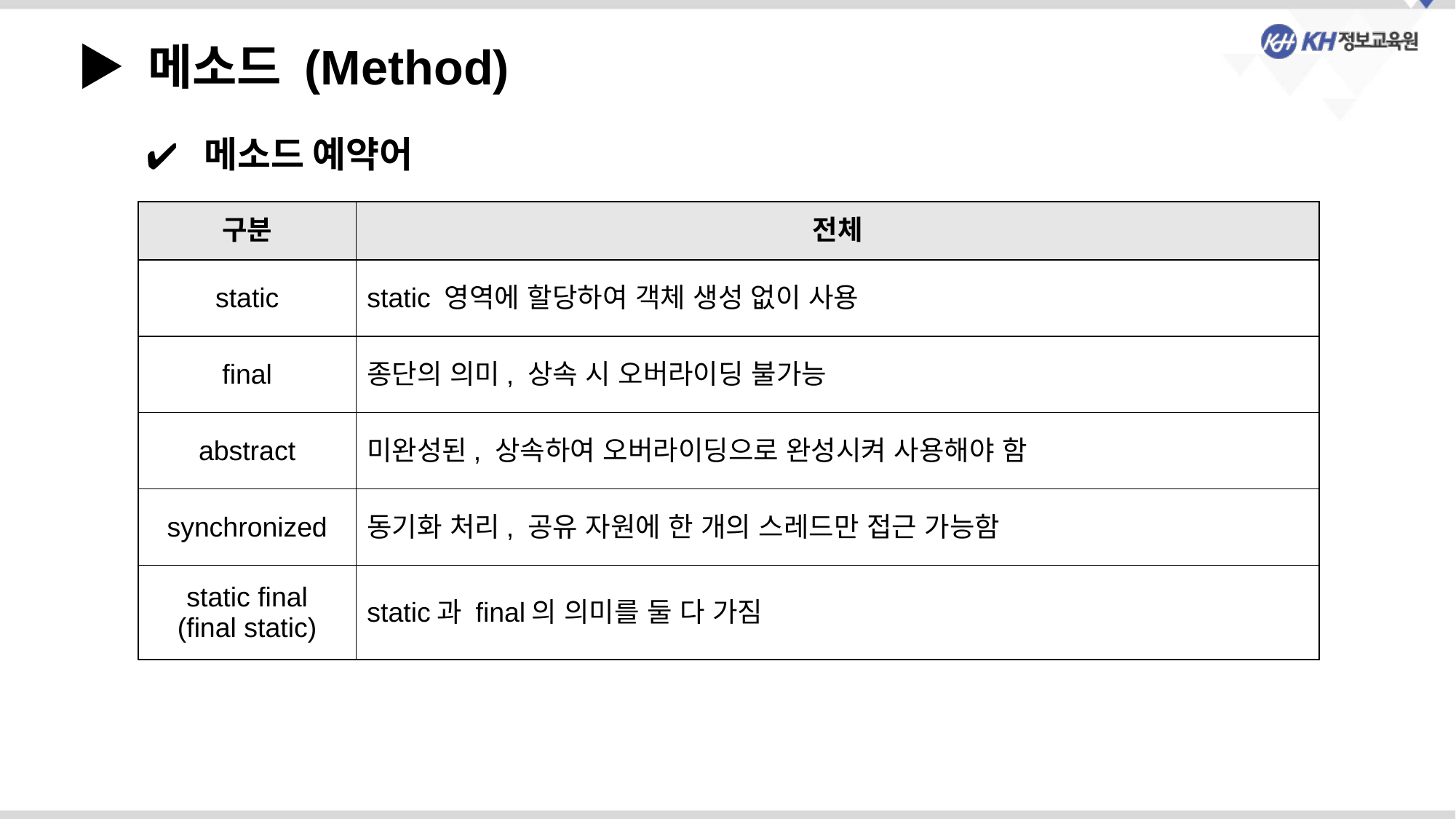

▶ 메소드 (Method)
 메소드 예약어
| 구분 | 전체 |
| --- | --- |
| static | static 영역에 할당하여 객체 생성 없이 사용 |
| final | 종단의 의미, 상속 시 오버라이딩 불가능 |
| abstract | 미완성된, 상속하여 오버라이딩으로 완성시켜 사용해야 함 |
| synchronized | 동기화 처리, 공유 자원에 한 개의 스레드만 접근 가능함 |
| static final (final static) | static과 final의 의미를 둘 다 가짐 |